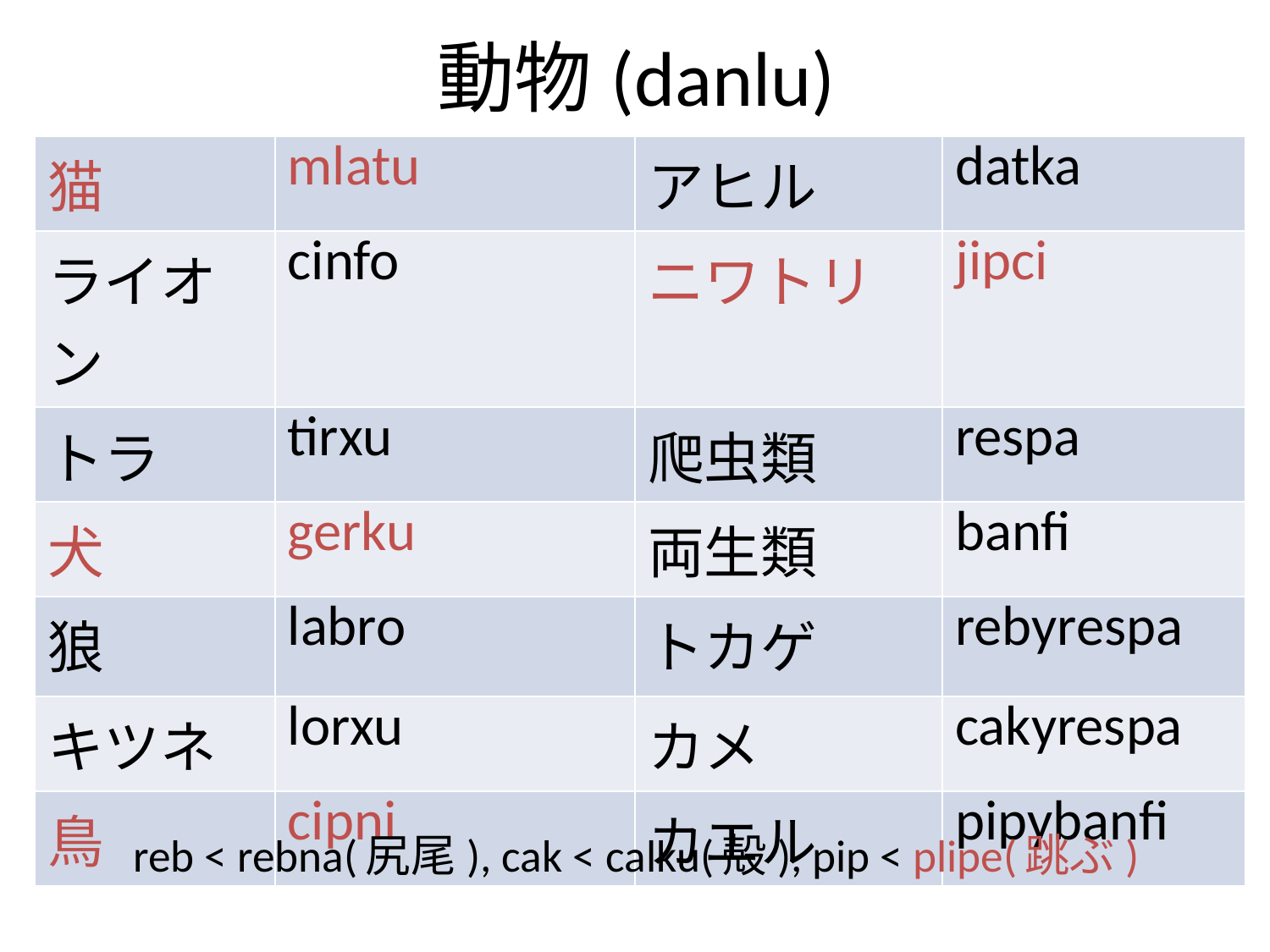

# 動物(danlu)
| 猫 | mlatu | アヒル | datka |
| --- | --- | --- | --- |
| ライオン | cinfo | ニワトリ | jipci |
| トラ | tirxu | 爬虫類 | respa |
| 犬 | gerku | 両生類 | banfi |
| 狼 | labro | トカゲ | rebyrespa |
| キツネ | lorxu | カメ | cakyrespa |
| 鳥 | cipni | カエル | pipybanfi |
reb < rebna(尻尾), cak < calku(殻), pip < plipe(跳ぶ)